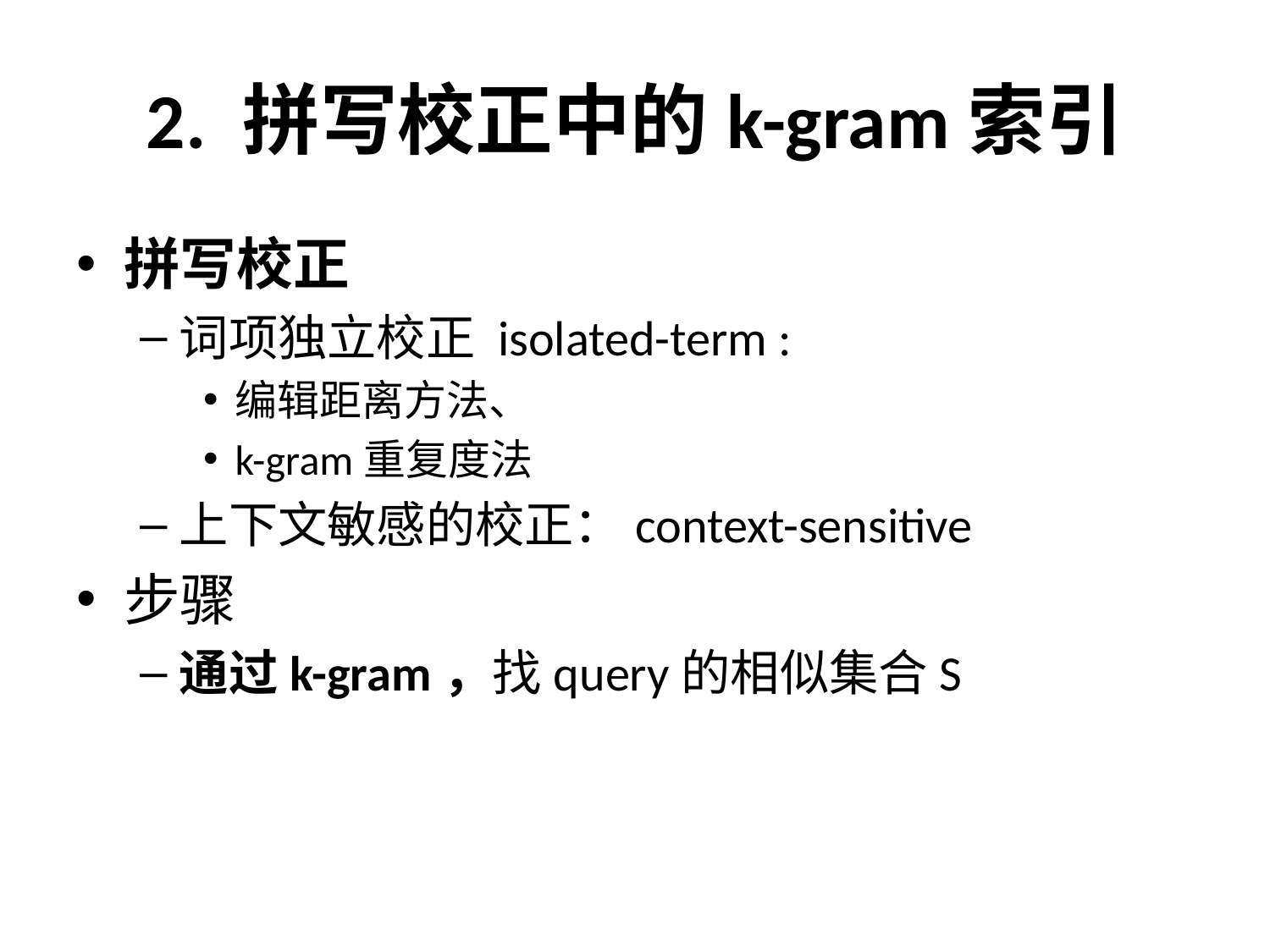

# 2. 拼写校正中的k-gram索引
拼写校正
词项独立校正 isolated-term :
编辑距离方法、
k-gram重复度法
上下文敏感的校正：context-sensitive
步骤
通过k-gram，找query的相似集合S